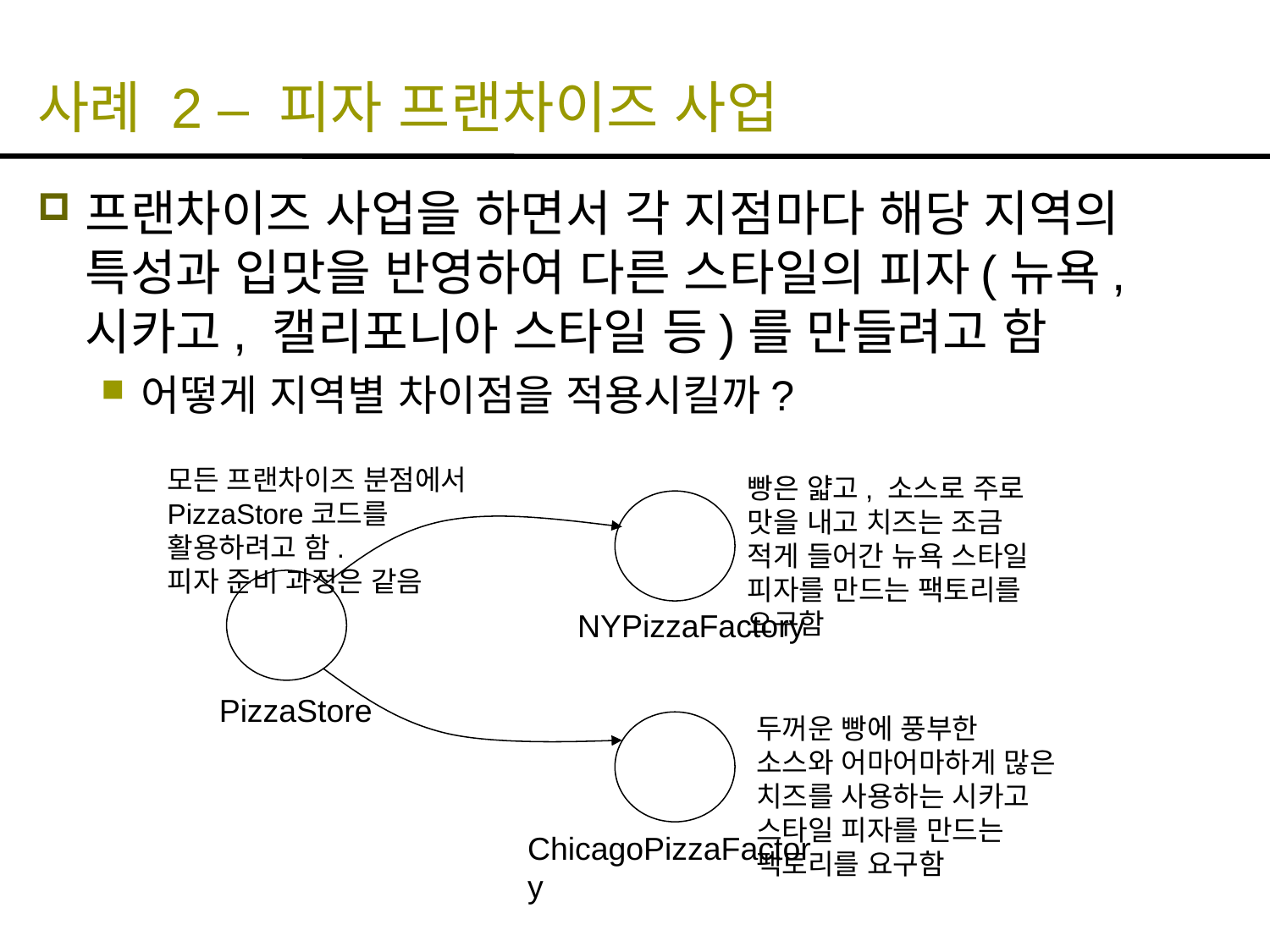

# 사례 2 – 피자 프랜차이즈 사업
프랜차이즈 사업을 하면서 각 지점마다 해당 지역의 특성과 입맛을 반영하여 다른 스타일의 피자(뉴욕, 시카고, 캘리포니아 스타일 등)를 만들려고 함
어떻게 지역별 차이점을 적용시킬까?

모든 프랜차이즈 분점에서 PizzaStore코드를 활용하려고 함.
피자 준비 과정은 같음
빵은 얇고, 소스로 주로 맛을 내고 치즈는 조금 적게 들어간 뉴욕 스타일 피자를 만드는 팩토리를 요구함

NYPizzaFactory

PizzaStore
두꺼운 빵에 풍부한 소스와 어마어마하게 많은 치즈를 사용하는 시카고 스타일 피자를 만드는 팩토리를 요구함

ChicagoPizzaFactory